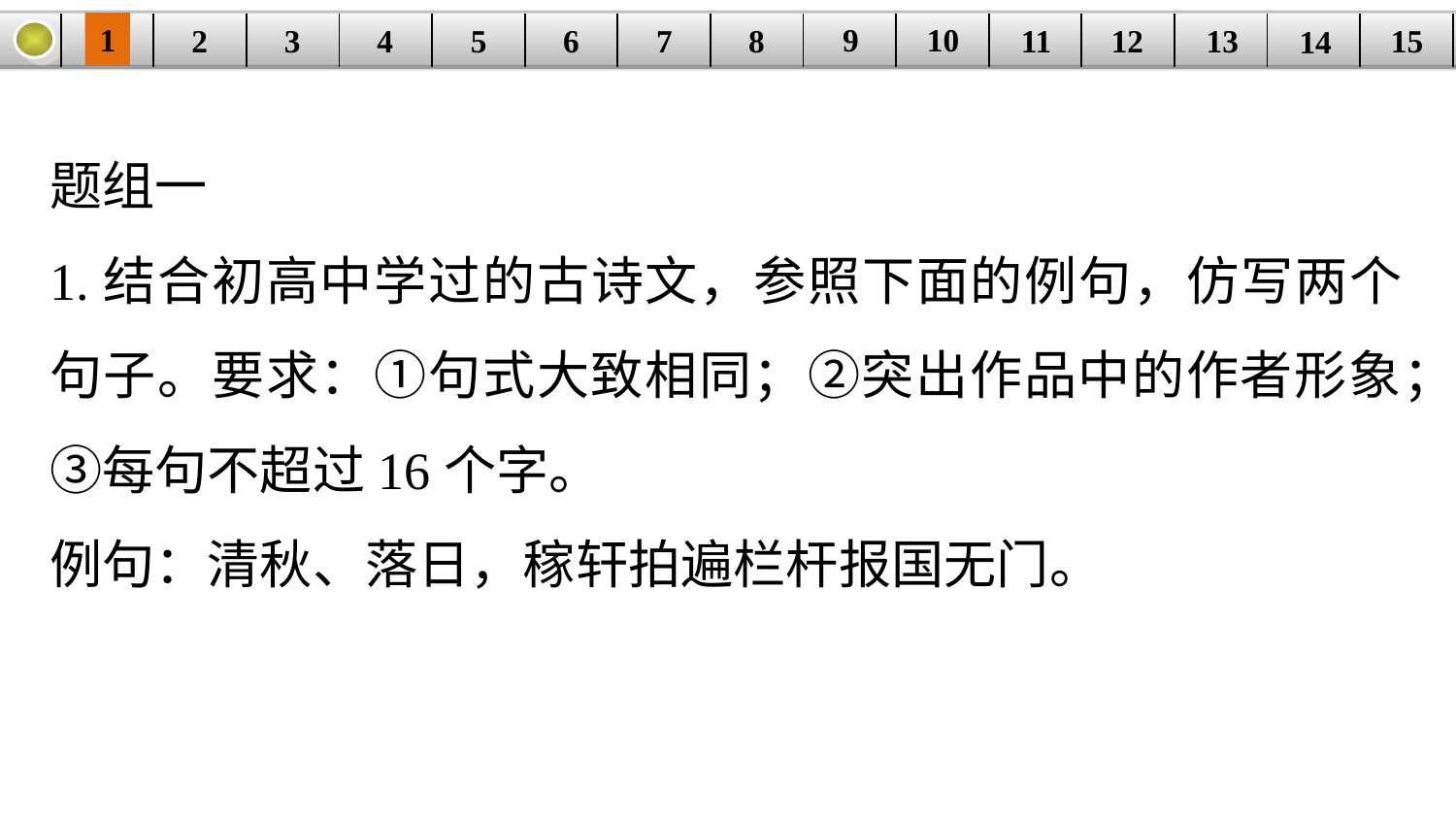

9
10
1
3
4
5
6
8
11
2
12
15
|  |  |  |  |  |  |  |  |  |  |  |  |  |  |  |
| --- | --- | --- | --- | --- | --- | --- | --- | --- | --- | --- | --- | --- | --- | --- |
7
13
14

题组一
1.结合初高中学过的古诗文，参照下面的例句，仿写两个句子。要求：①句式大致相同；②突出作品中的作者形象；③每句不超过16个字。
例句：清秋、落日，稼轩拍遍栏杆报国无门。